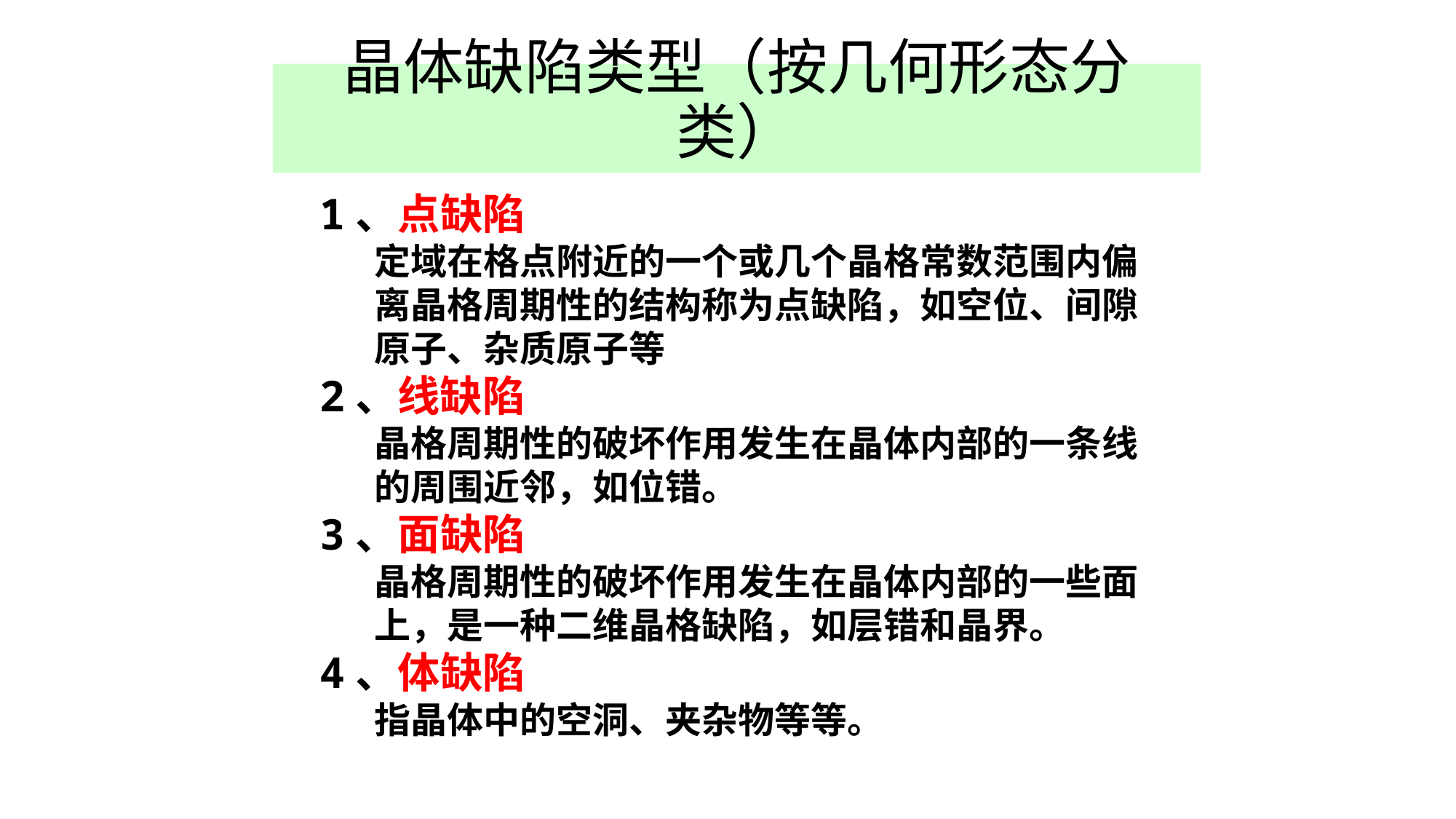

# 晶体缺陷类型（按几何形态分类）
1、点缺陷
定域在格点附近的一个或几个晶格常数范围内偏离晶格周期性的结构称为点缺陷，如空位、间隙原子、杂质原子等
2、线缺陷
晶格周期性的破坏作用发生在晶体内部的一条线的周围近邻，如位错。
3、面缺陷
晶格周期性的破坏作用发生在晶体内部的一些面上，是一种二维晶格缺陷，如层错和晶界。
4、体缺陷
指晶体中的空洞、夹杂物等等。